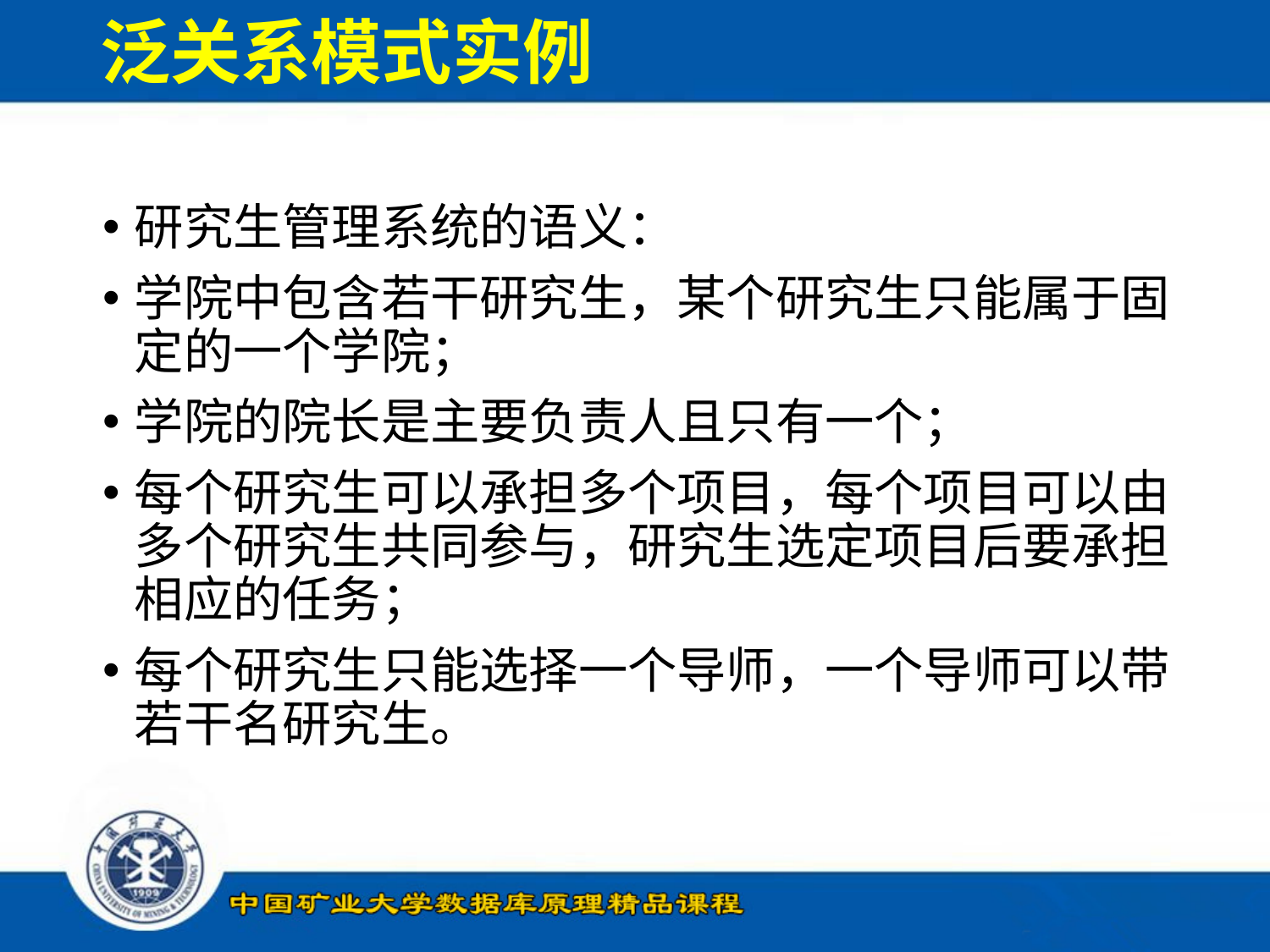

# 泛关系模式实例
研究生管理系统的语义：
学院中包含若干研究生，某个研究生只能属于固定的一个学院；
学院的院长是主要负责人且只有一个；
每个研究生可以承担多个项目，每个项目可以由多个研究生共同参与，研究生选定项目后要承担相应的任务；
每个研究生只能选择一个导师，一个导师可以带若干名研究生。